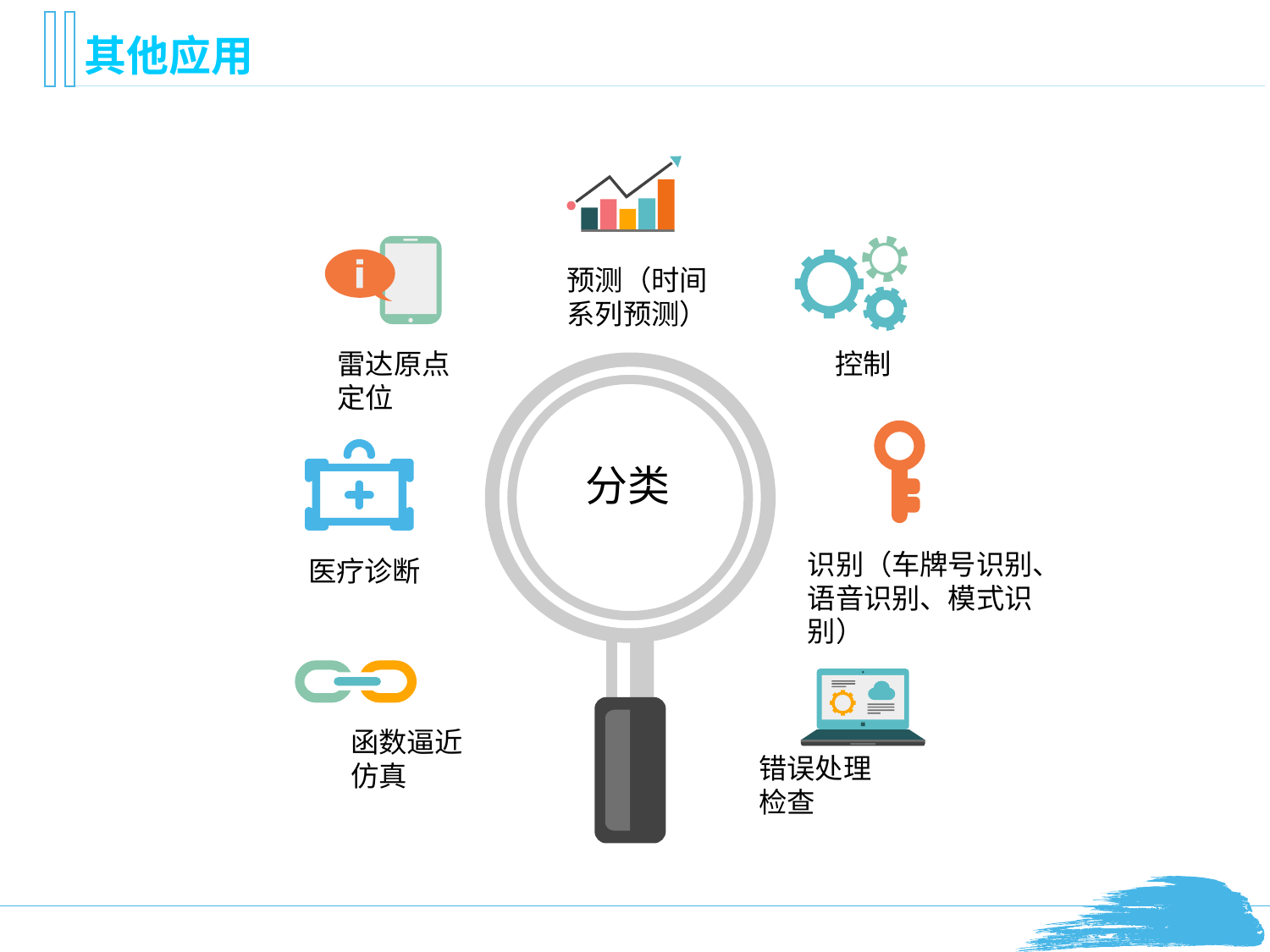

其他应用

预测（时间系列预测）
雷达原点定位
控制

分类
识别（车牌号识别、语音识别、模式识别）
医疗诊断

函数逼近仿真
错误处理检查